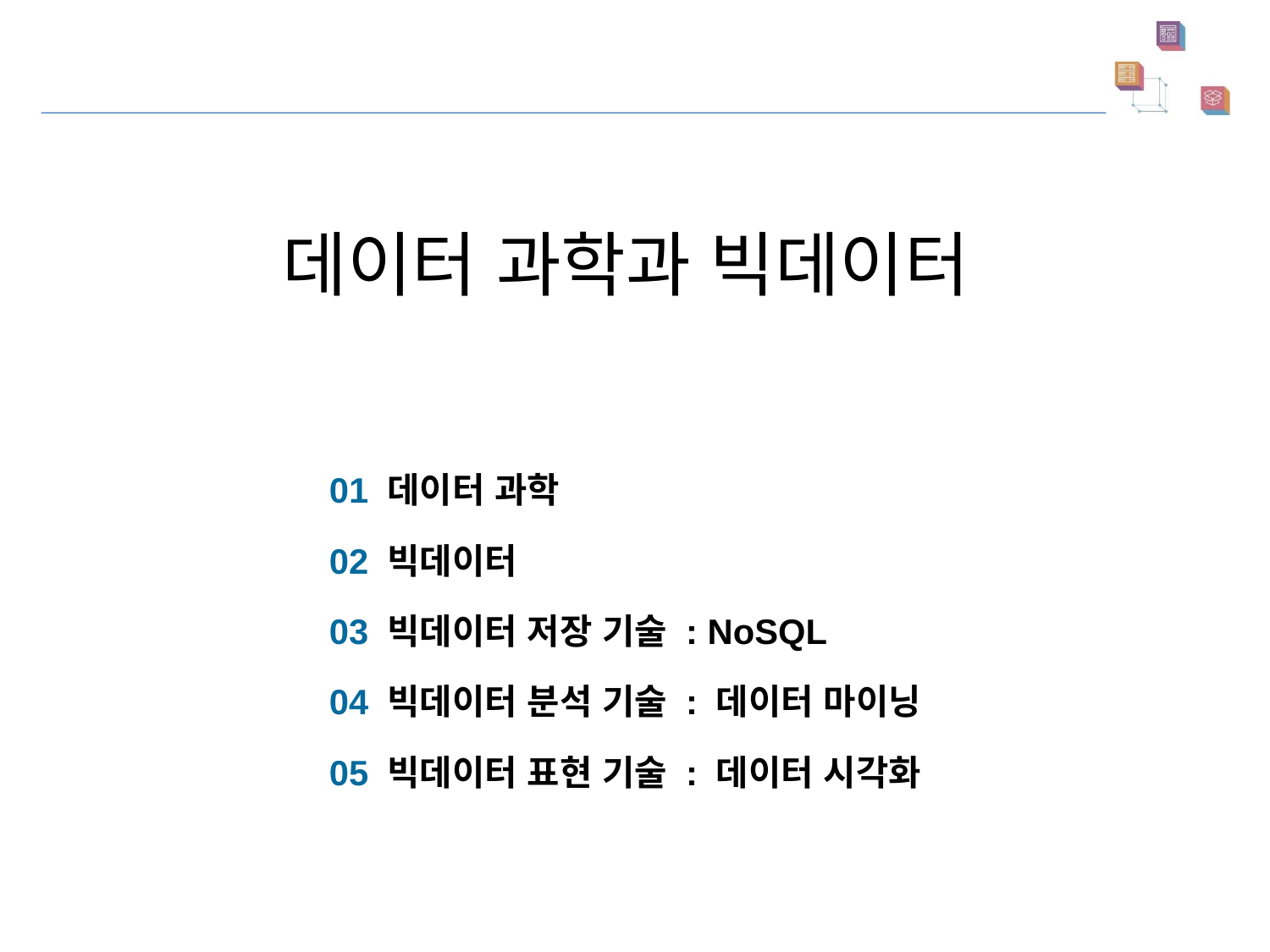

데이터 과학과 빅데이터

 01 데이터 과학
 02 빅데이터
 03 빅데이터 저장 기술 : NoSQL
 04 빅데이터 분석 기술 : 데이터 마이닝
 05 빅데이터 표현 기술 : 데이터 시각화